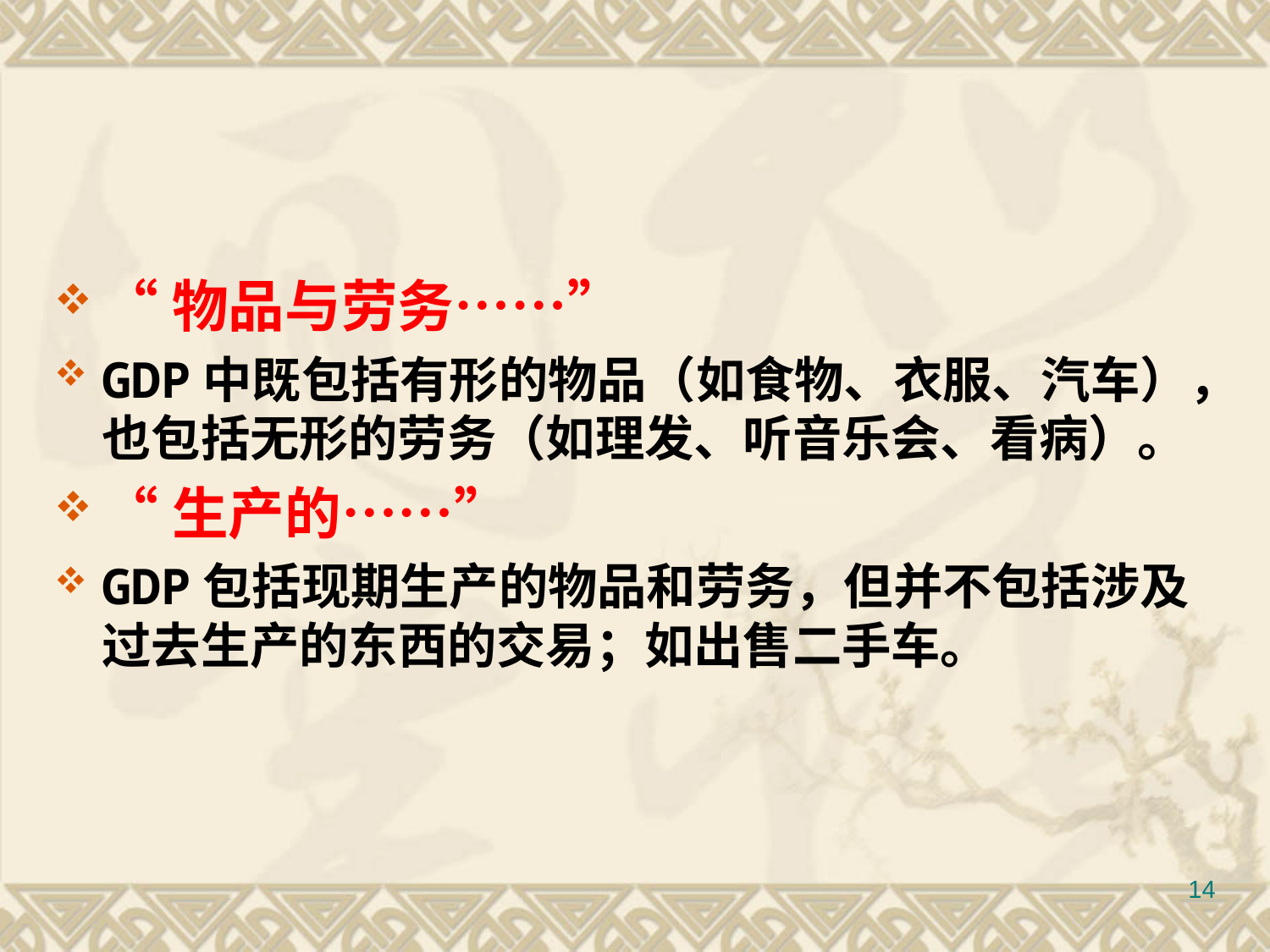

#
“物品与劳务……”
GDP中既包括有形的物品（如食物、衣服、汽车），也包括无形的劳务（如理发、听音乐会、看病）。
“生产的……”
GDP包括现期生产的物品和劳务，但并不包括涉及过去生产的东西的交易；如出售二手车。

14